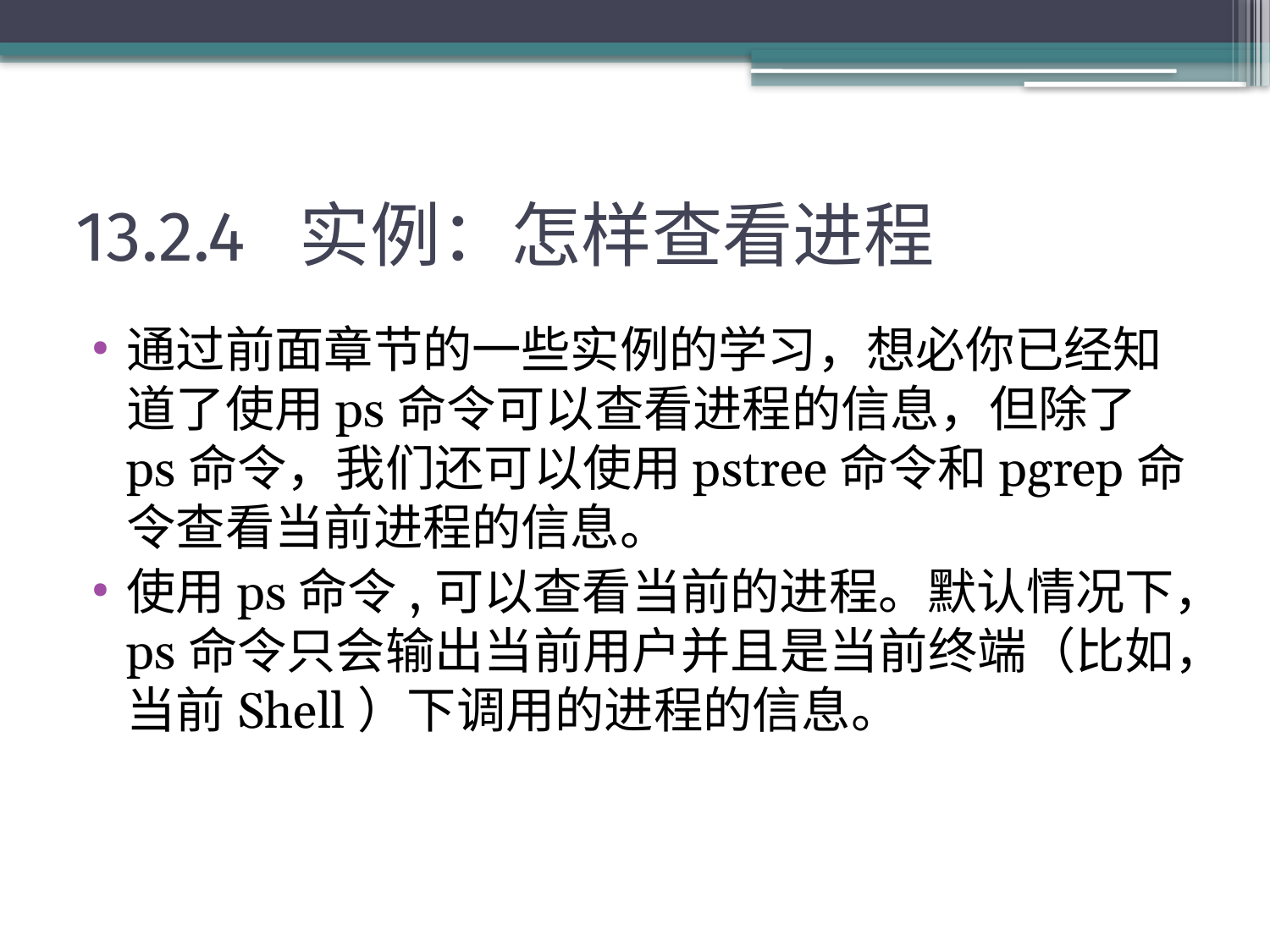

# 13.2.4  实例：怎样查看进程
通过前面章节的一些实例的学习，想必你已经知道了使用ps命令可以查看进程的信息，但除了ps命令，我们还可以使用pstree命令和pgrep命令查看当前进程的信息。
使用ps命令,可以查看当前的进程。默认情况下，ps命令只会输出当前用户并且是当前终端（比如，当前Shell）下调用的进程的信息。